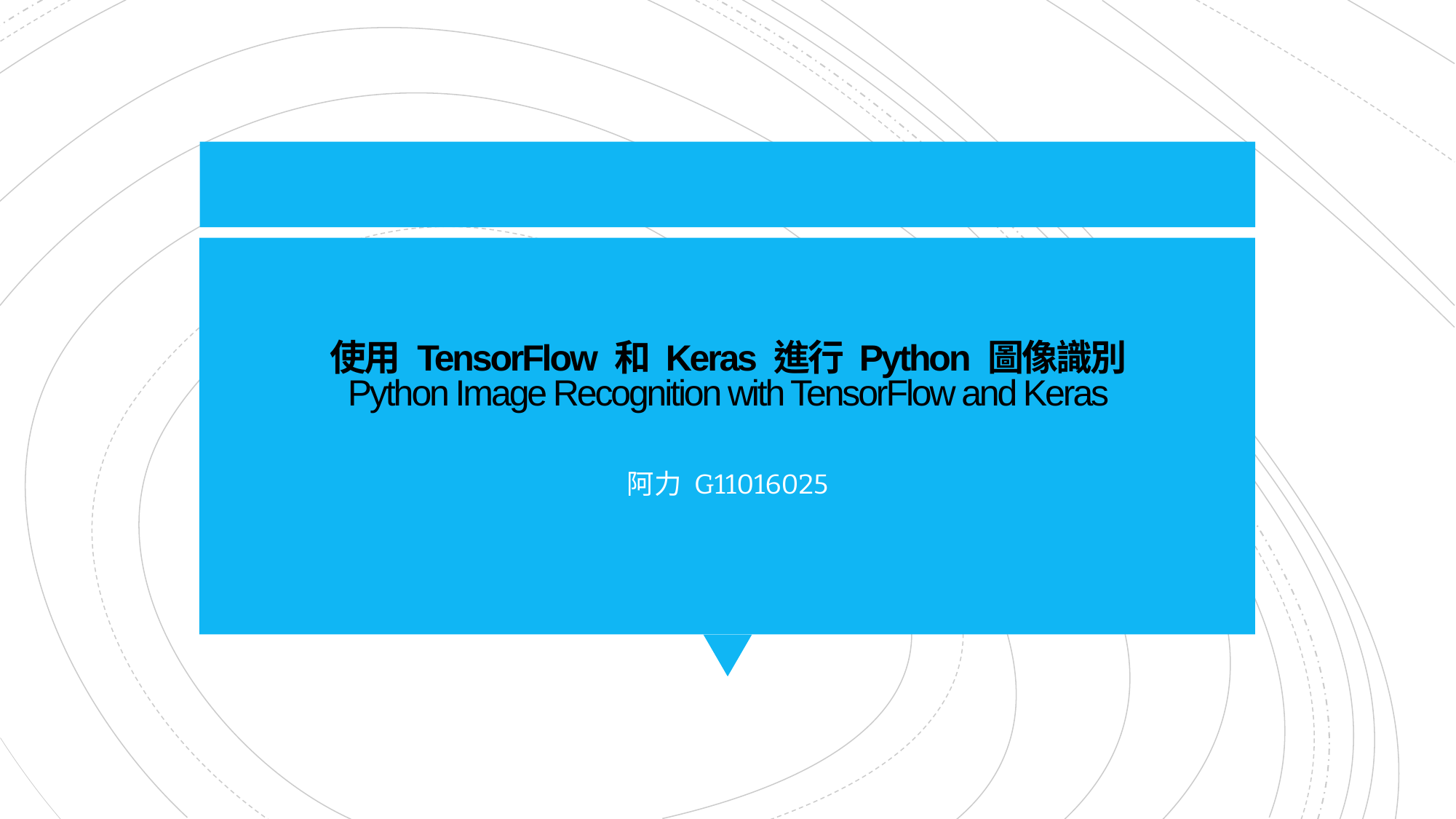

# 使用 TensorFlow 和 Keras 進行 Python 圖像識別 Python Image Recognition with TensorFlow and Keras
阿力 G11016025